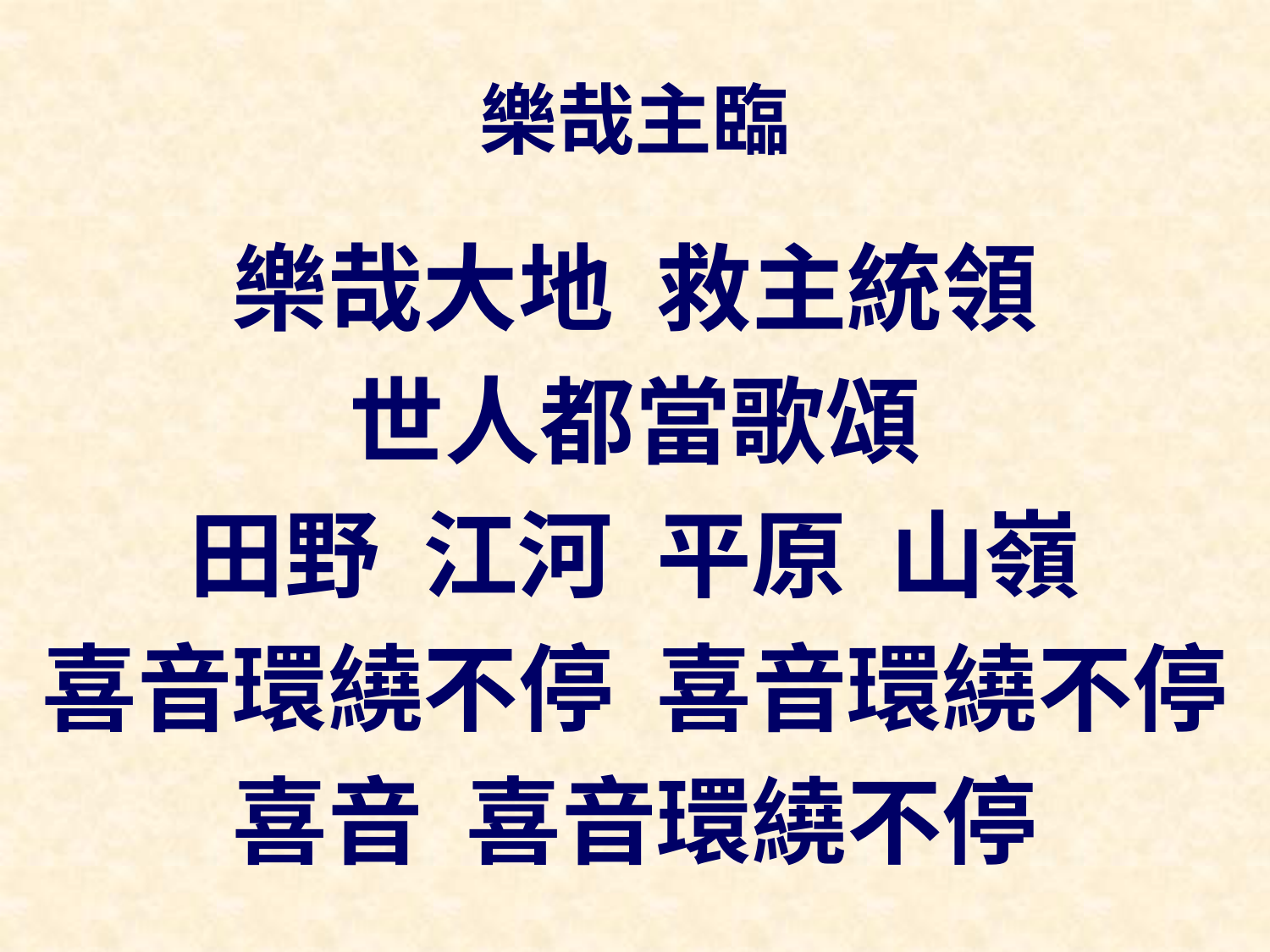

# 樂哉主臨
樂哉大地  救主統領
世人都當歌頌
田野  江河  平原  山嶺
喜音環繞不停  喜音環繞不停
喜音  喜音環繞不停